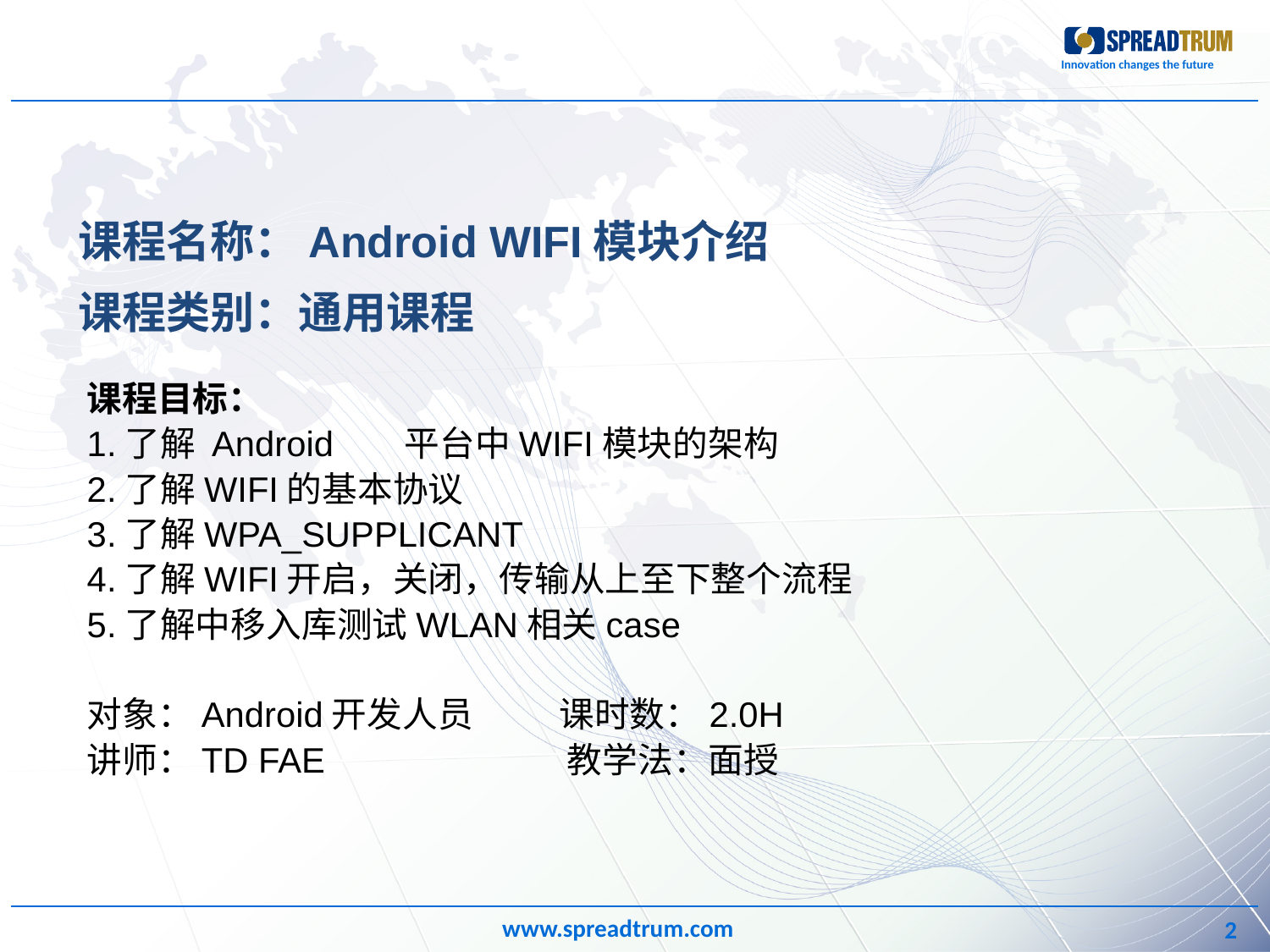

# 课程名称：Android WIFI模块介绍 课程类别：通用课程
课程目标：
1.了解 Android	平台中WIFI模块的架构
2.了解WIFI的基本协议
3.了解WPA_SUPPLICANT
4.了解WIFI开启，关闭，传输从上至下整个流程
5.了解中移入库测试WLAN相关case

对象：Android开发人员           课时数：2.0H
讲师：TD FAE                        教学法：面授